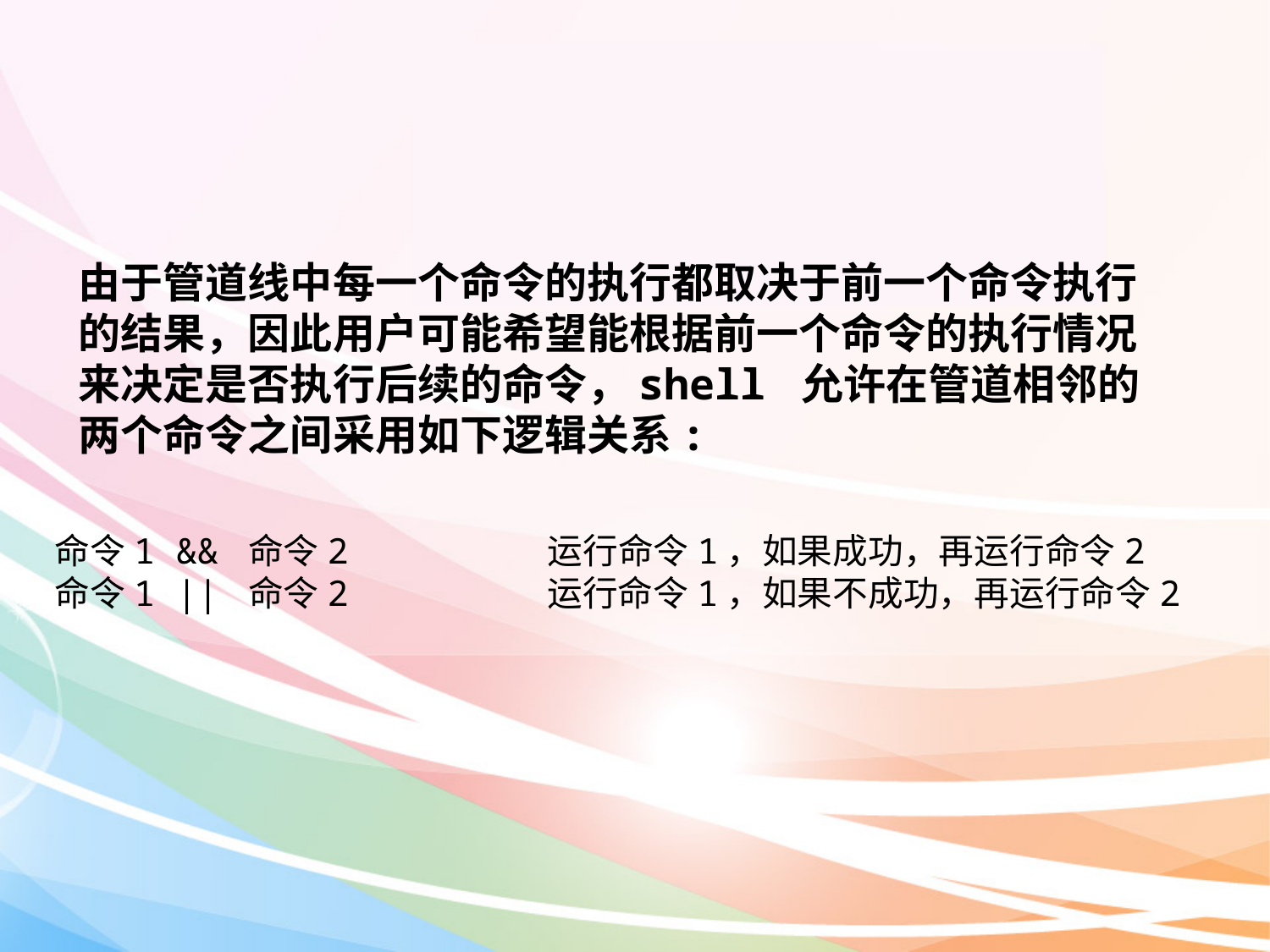

由于管道线中每一个命令的执行都取决于前一个命令执行的结果，因此用户可能希望能根据前一个命令的执行情况来决定是否执行后续的命令，shell 允许在管道相邻的两个命令之间采用如下逻辑关系:
命令1 && 命令2         运行命令1，如果成功，再运行命令2
命令1 || 命令2         运行命令1，如果不成功，再运行命令2